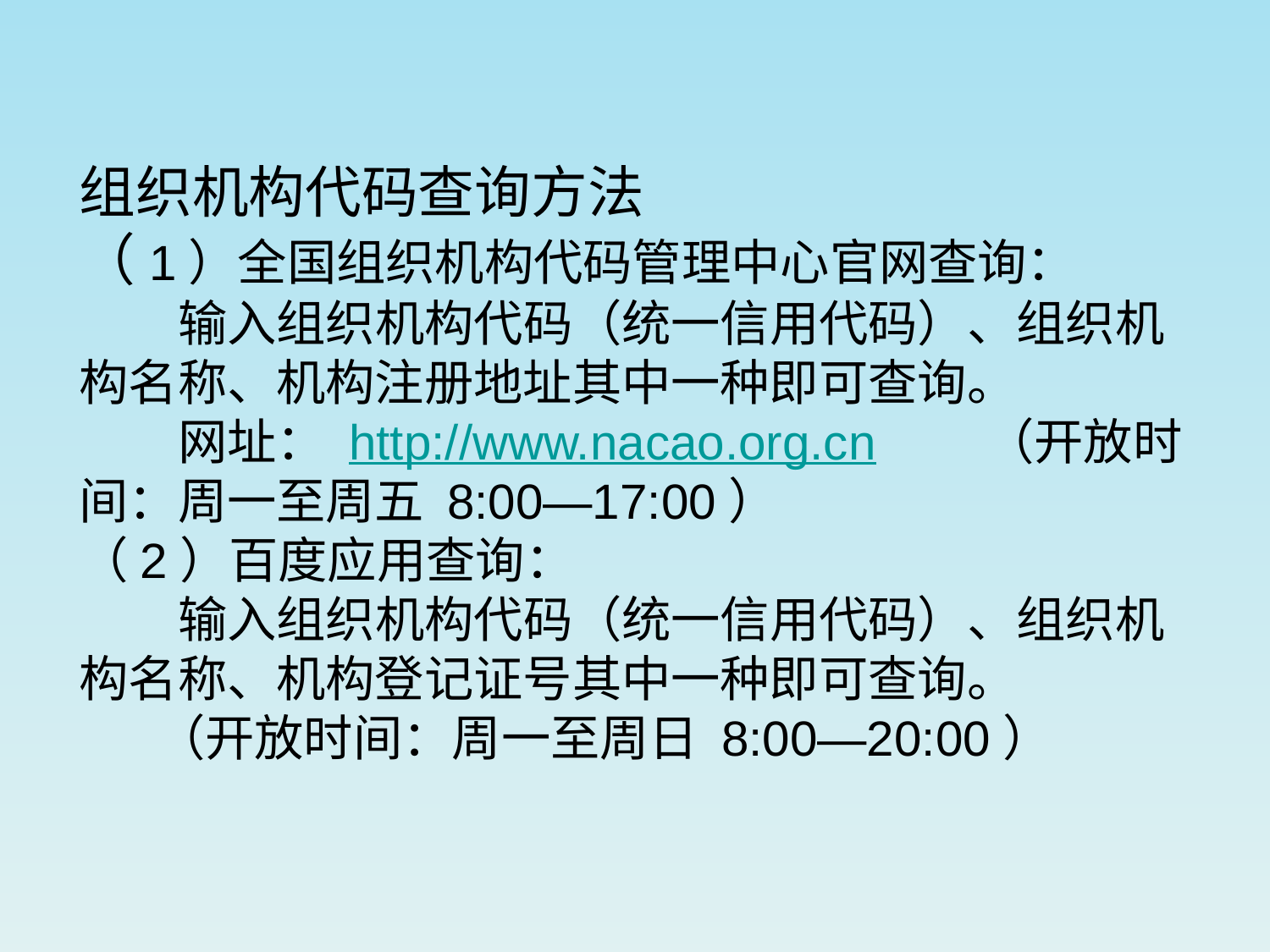

# 组织机构代码查询方法 （1）全国组织机构代码管理中心官网查询： 输入组织机构代码（统一信用代码）、组织机构名称、机构注册地址其中一种即可查询。 网址： http://www.nacao.org.cn （开放时间：周一至周五 8:00—17:00） （2）百度应用查询： 输入组织机构代码（统一信用代码）、组织机构名称、机构登记证号其中一种即可查询。 （开放时间：周一至周日 8:00—20:00）